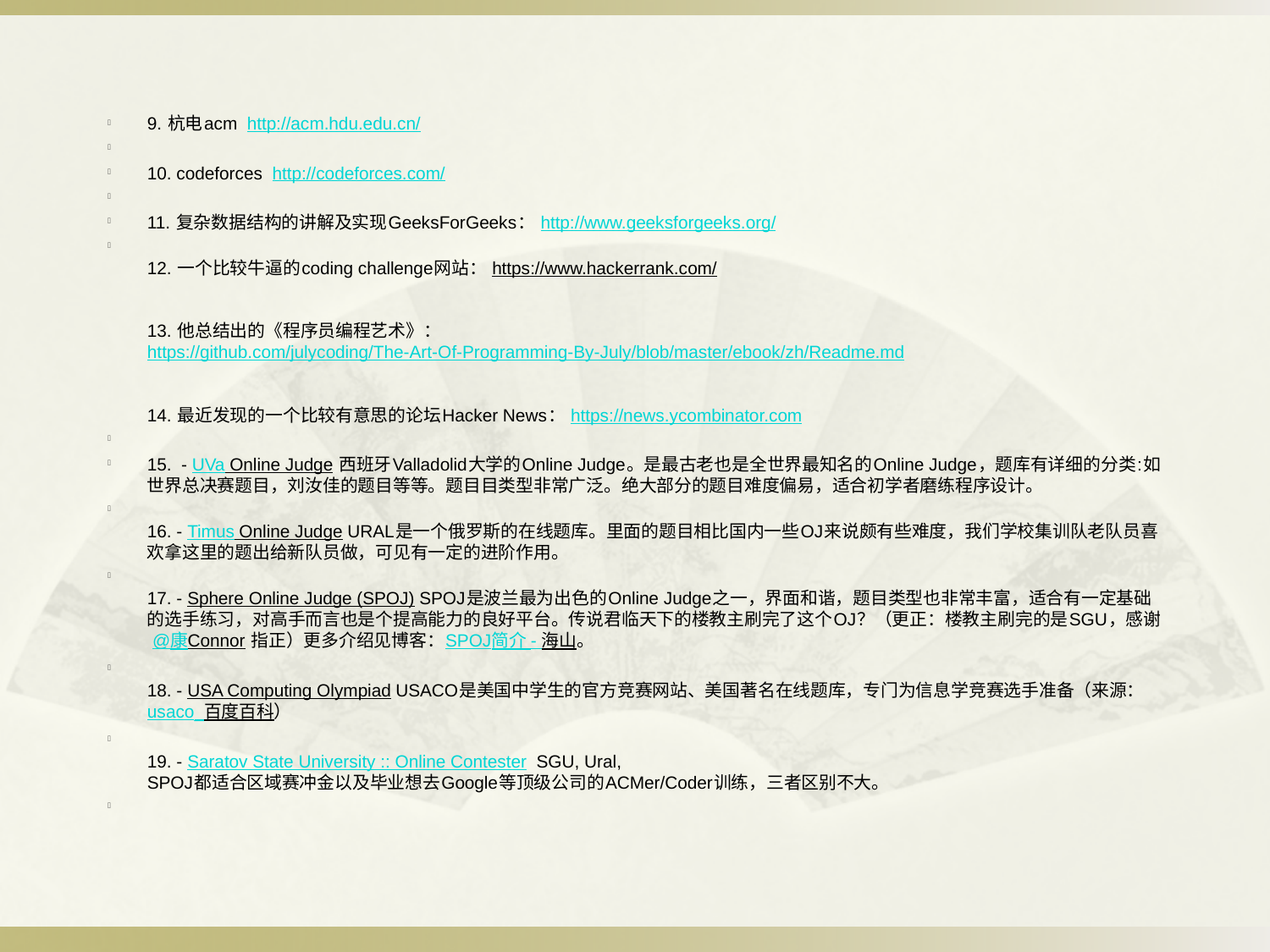

# 9. 杭电acm  http://acm.hdu.edu.cn/

10. codeforces  http://codeforces.com/

11. 复杂数据结构的讲解及实现GeeksForGeeks： http://www.geeksforgeeks.org/
12. 一个比较牛逼的coding challenge网站： https://www.hackerrank.com/ 
13. 他总结出的《程序员编程艺术》： https://github.com/julycoding/The-Art-Of-Programming-By-July/blob/master/ebook/zh/Readme.md 
14. 最近发现的一个比较有意思的论坛Hacker News： https://news.ycombinator.com

15.  - UVa Online Judge 西班牙Valladolid大学的Online Judge。是最古老也是全世界最知名的Online Judge，题库有详细的分类:如世界总决赛题目，刘汝佳的题目等等。题目目类型非常广泛。绝大部分的题目难度偏易，适合初学者磨练程序设计。
16. - Timus Online Judge URAL是一个俄罗斯的在线题库。里面的题目相比国内一些OJ来说颇有些难度，我们学校集训队老队员喜欢拿这里的题出给新队员做，可见有一定的进阶作用。
17. - Sphere Online Judge (SPOJ) SPOJ是波兰最为出色的Online Judge之一，界面和谐，题目类型也非常丰富，适合有一定基础的选手练习，对高手而言也是个提高能力的良好平台。传说君临天下的楼教主刷完了这个OJ？（更正：楼教主刷完的是SGU，感谢 @康Connor 指正）更多介绍见博客：SPOJ简介 - 海山。
18. - USA Computing Olympiad USACO是美国中学生的官方竞赛网站、美国著名在线题库，专门为信息学竞赛选手准备（来源：usaco_百度百科）
19. - Saratov State University :: Online Contester  SGU, Ural, SPOJ都适合区域赛冲金以及毕业想去Google等顶级公司的ACMer/Coder训练，三者区别不大。